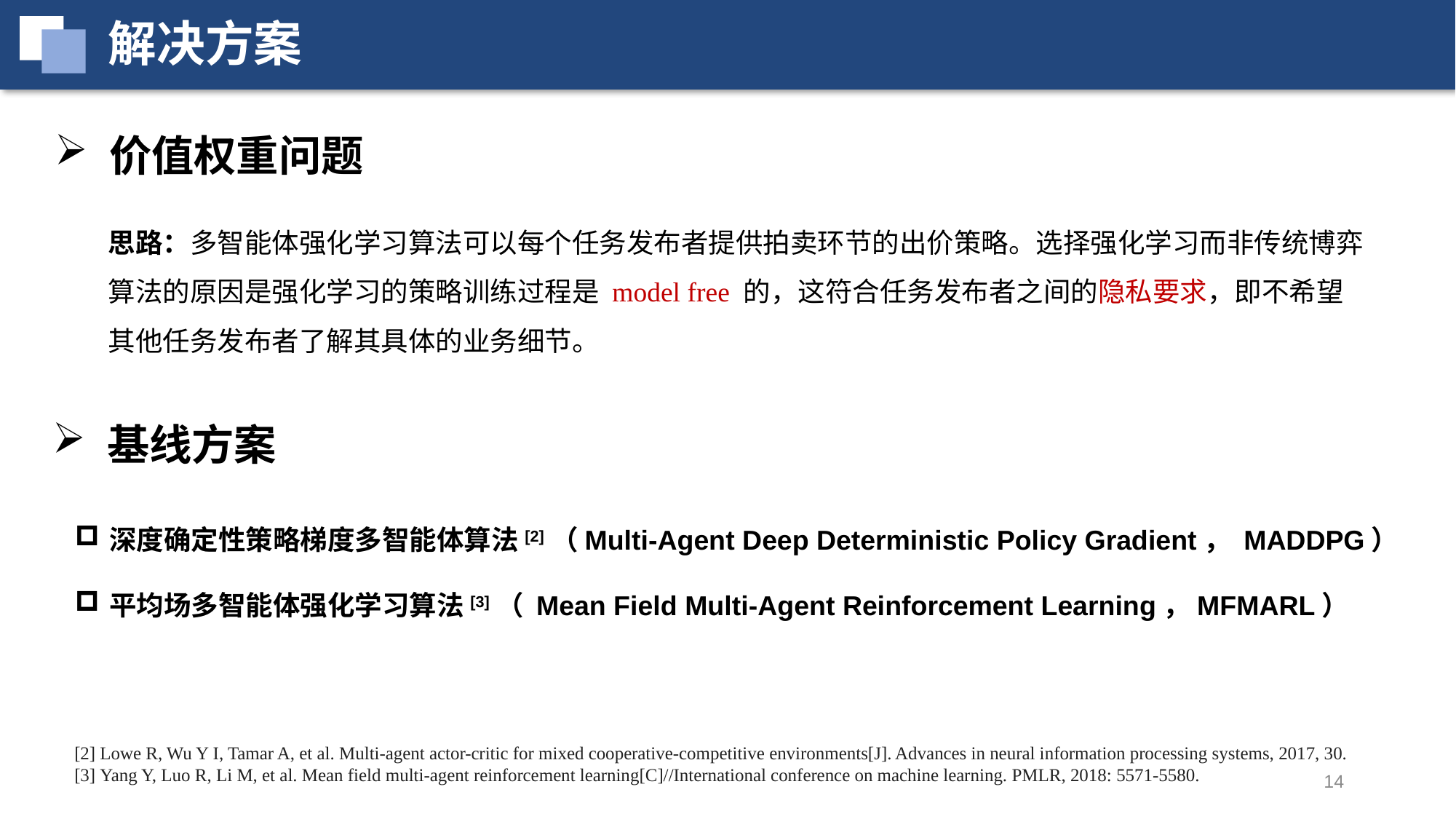

解决方案

价值权重问题
思路：多智能体强化学习算法可以每个任务发布者提供拍卖环节的出价策略。选择强化学习而非传统博弈算法的原因是强化学习的策略训练过程是 model free 的，这符合任务发布者之间的隐私要求，即不希望其他任务发布者了解其具体的业务细节。
基线方案
深度确定性策略梯度多智能体算法[2]（Multi-Agent Deep Deterministic Policy Gradient， MADDPG）

平均场多智能体强化学习算法[3]（ Mean Field Multi-Agent Reinforcement Learning，MFMARL）
[2] Lowe R, Wu Y I, Tamar A, et al. Multi-agent actor-critic for mixed cooperative-competitive environments[J]. Advances in neural information processing systems, 2017, 30.
[3] Yang Y, Luo R, Li M, et al. Mean field multi-agent reinforcement learning[C]//International conference on machine learning. PMLR, 2018: 5571-5580.
14